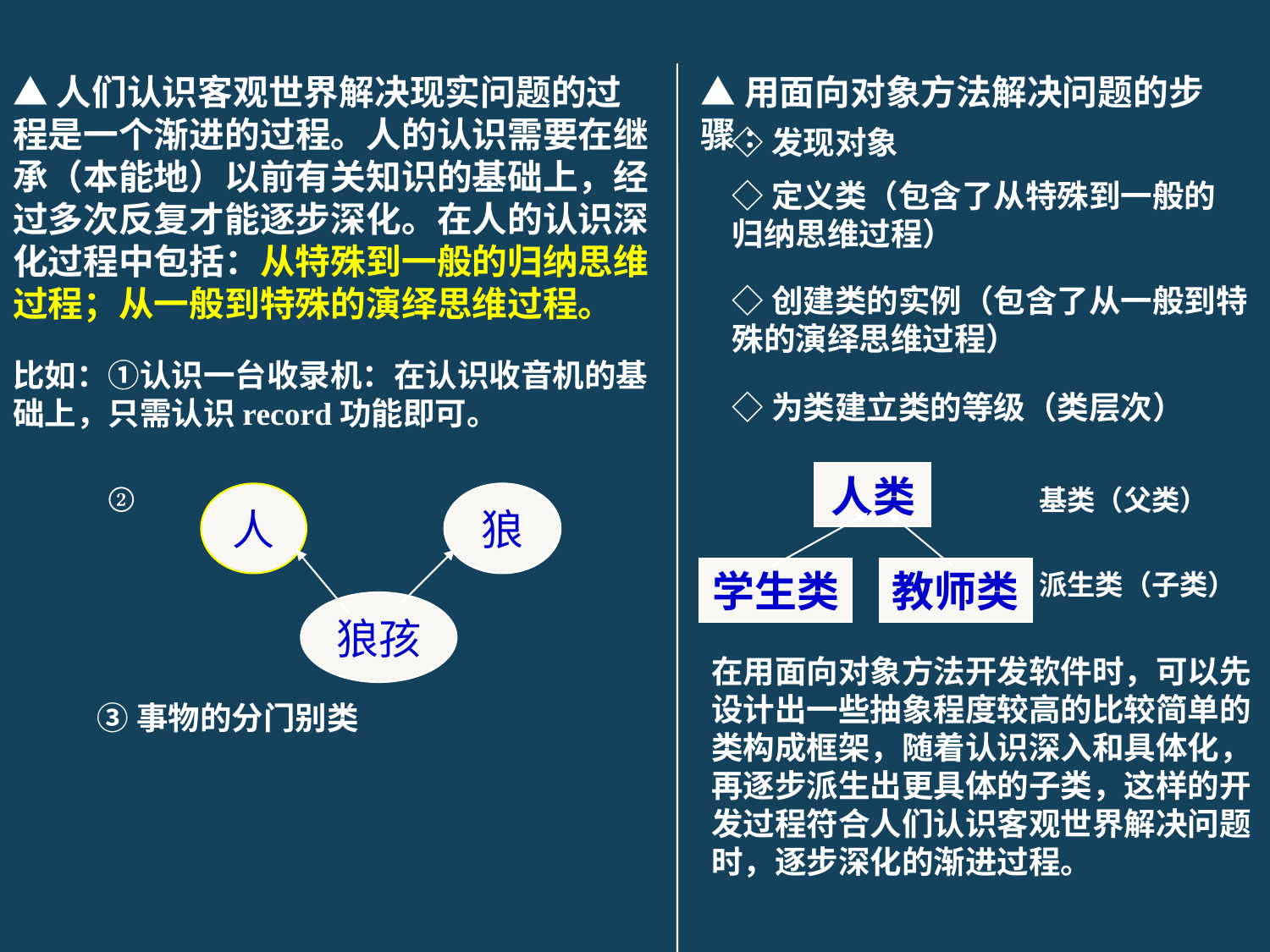

▲人们认识客观世界解决现实问题的过程是一个渐进的过程。人的认识需要在继承（本能地）以前有关知识的基础上，经过多次反复才能逐步深化。在人的认识深化过程中包括：从特殊到一般的归纳思维过程；从一般到特殊的演绎思维过程。

▲用面向对象方法解决问题的步骤:
◇发现对象
◇定义类（包含了从特殊到一般的归纳思维过程）
◇创建类的实例（包含了从一般到特殊的演绎思维过程）
比如：①认识一台收录机：在认识收音机的基础上，只需认识record功能即可。
◇为类建立类的等级（类层次）
人类
②
基类（父类）
人
狼

学生类
教师类
派生类（子类）
狼孩
在用面向对象方法开发软件时，可以先设计出一些抽象程度较高的比较简单的类构成框架，随着认识深入和具体化，再逐步派生出更具体的子类，这样的开发过程符合人们认识客观世界解决问题时，逐步深化的渐进过程。
③事物的分门别类